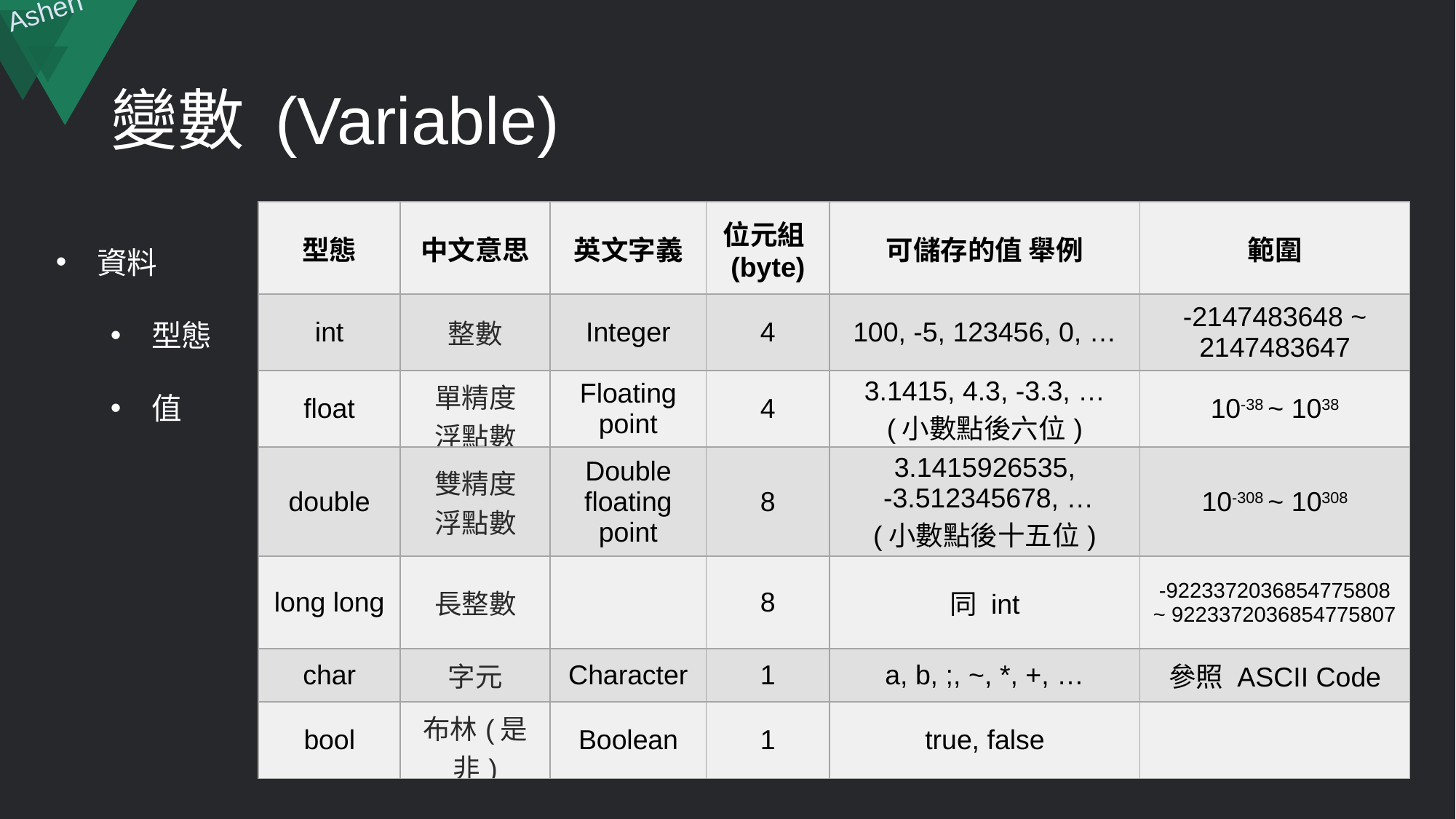

# 變數 (Variable)
| 型態 | 中文意思 | 英文字義 | 位元組(byte) | 可儲存的值 舉例 | 範圍 |
| --- | --- | --- | --- | --- | --- |
| int | 整數 | Integer | 4 | 100, -5, 123456, 0, … | -2147483648 ~ 2147483647 |
| float | 單精度 浮點數 | Floating point | 4 | 3.1415, 4.3, -3.3, … (小數點後六位) | 10-38 ~ 1038 |
| double | 雙精度 浮點數 | Double floating point | 8 | 3.1415926535, -3.512345678, … (小數點後十五位) | 10-308 ~ 10308 |
| long long | 長整數 |  | 8 | 同 int | -9223372036854775808 ~ 9223372036854775807 |
| char | 字元 | Character | 1 | a, b, ;, ~, \*, +, … | 參照 ASCII Code |
| bool | 布林(是非) | Boolean | 1 | true, false |  |
資料
型態
值